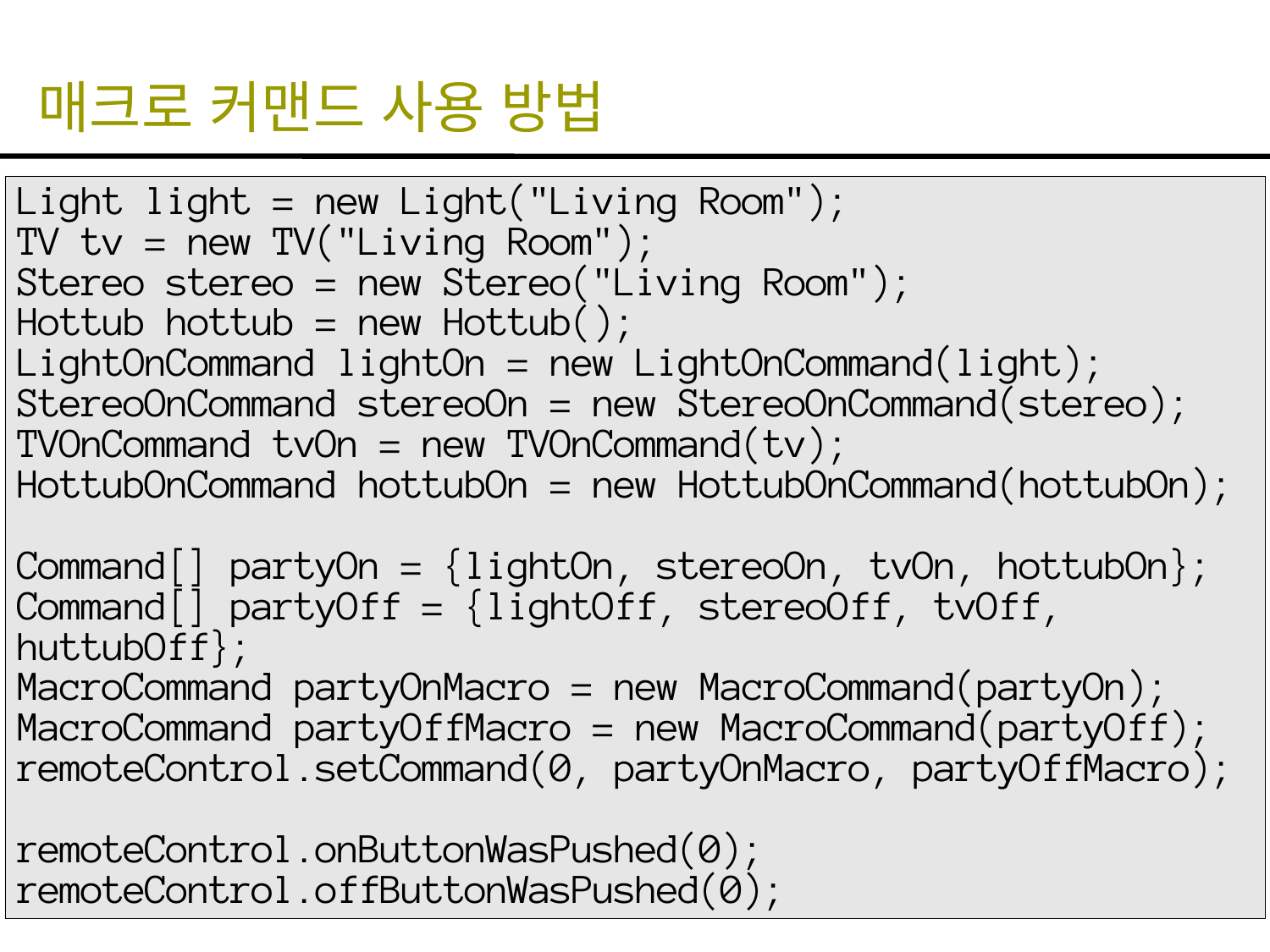

# 매크로 커맨드 사용 방법
Light light = new Light("Living Room");
TV tv = new TV("Living Room");
Stereo stereo = new Stereo("Living Room");
Hottub hottub = new Hottub();
LightOnCommand lightOn = new LightOnCommand(light);
StereoOnCommand stereoOn = new StereoOnCommand(stereo);
TVOnCommand tvOn = new TVOnCommand(tv);
HottubOnCommand hottubOn = new HottubOnCommand(hottubOn);

Command[] partyOn = {lightOn, stereoOn, tvOn, hottubOn};
Command[] partyOff = {lightOff, stereoOff, tvOff, huttubOff};
MacroCommand partyOnMacro = new MacroCommand(partyOn);
MacroCommand partyOffMacro = new MacroCommand(partyOff);
remoteControl.setCommand(0, partyOnMacro, partyOffMacro);

remoteControl.onButtonWasPushed(0);
remoteControl.offButtonWasPushed(0);